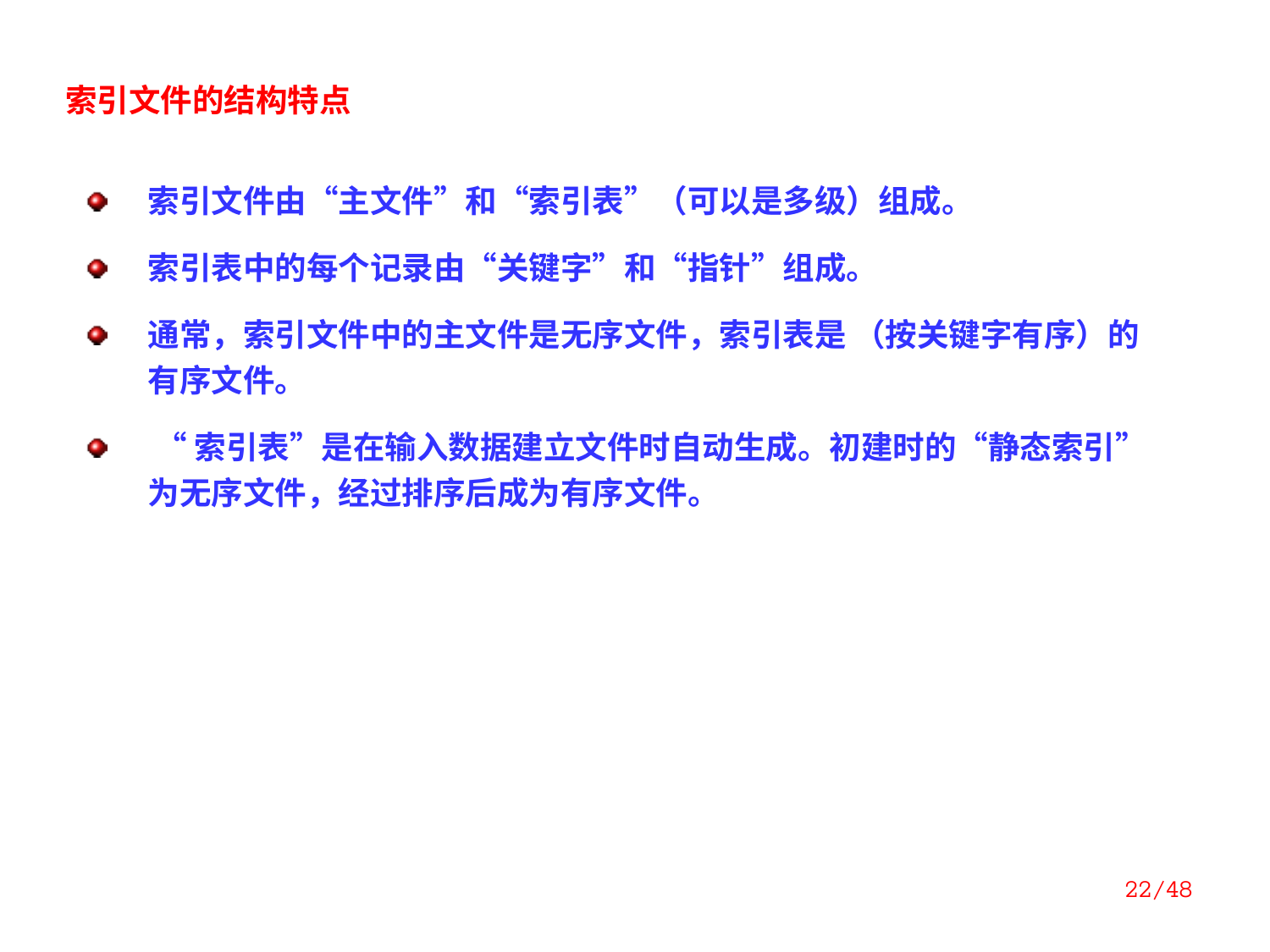

索引文件的结构特点
索引文件由“主文件”和“索引表”（可以是多级）组成。
索引表中的每个记录由“关键字”和“指针”组成。
通常，索引文件中的主文件是无序文件，索引表是 （按关键字有序）的有序文件。
 “索引表”是在输入数据建立文件时自动生成。初建时的“静态索引”为无序文件，经过排序后成为有序文件。
22/48